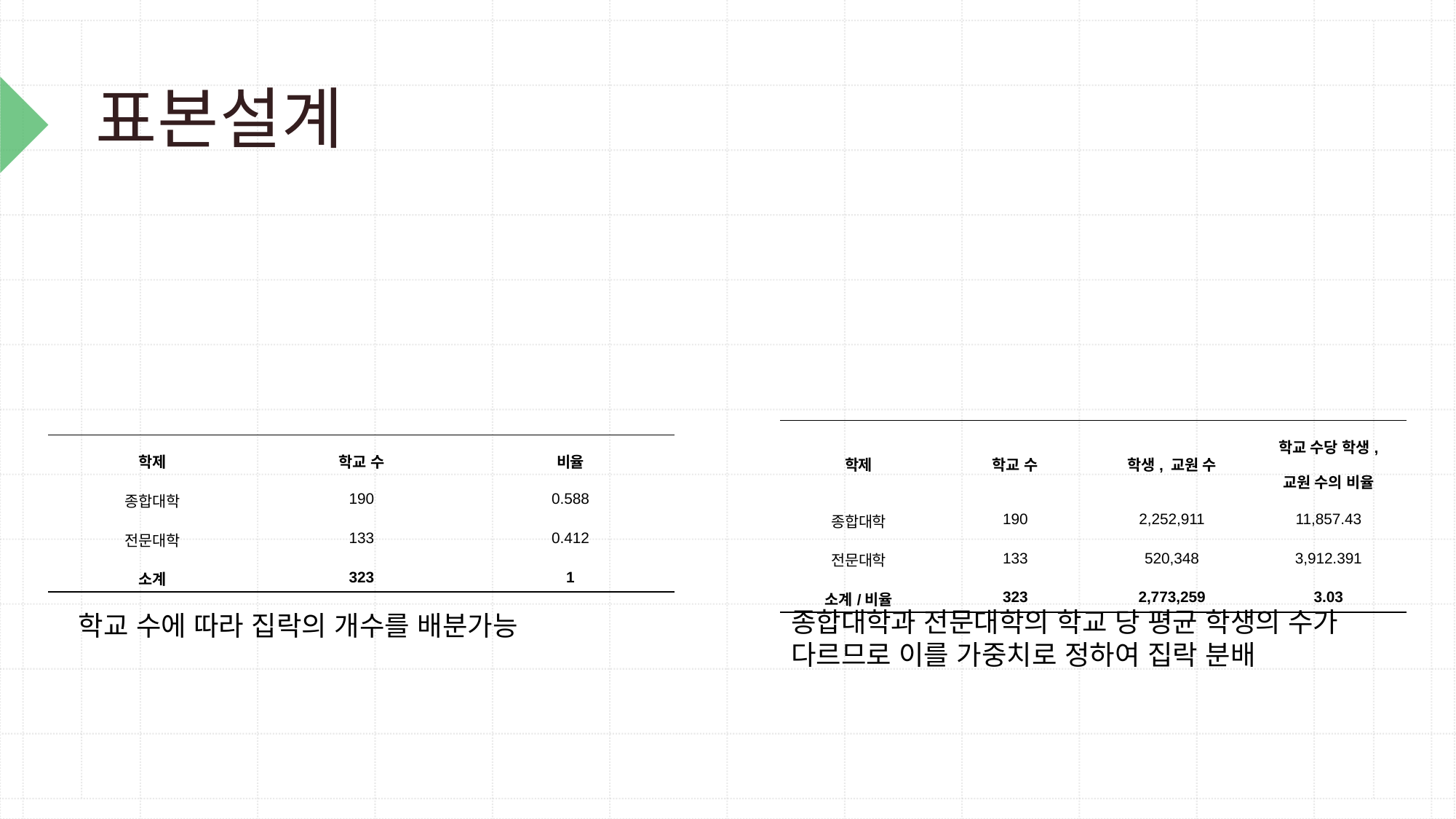

# 표본설계
| 학제 | 학교 수 | 학생, 교원 수 | 학교 수당 학생, 교원 수의 비율 |
| --- | --- | --- | --- |
| 종합대학 | 190 | 2,252,911 | 11,857.43 |
| 전문대학 | 133 | 520,348 | 3,912.391 |
| 소계/비율 | 323 | 2,773,259 | 3.03 |
| 학제 | 학교 수 | 비율 |
| --- | --- | --- |
| 종합대학 | 190 | 0.588 |
| 전문대학 | 133 | 0.412 |
| 소계 | 323 | 1 |
종합대학과 전문대학의 학교 당 평균 학생의 수가
다르므로 이를 가중치로 정하여 집락 분배
학교 수에 따라 집락의 개수를 배분가능